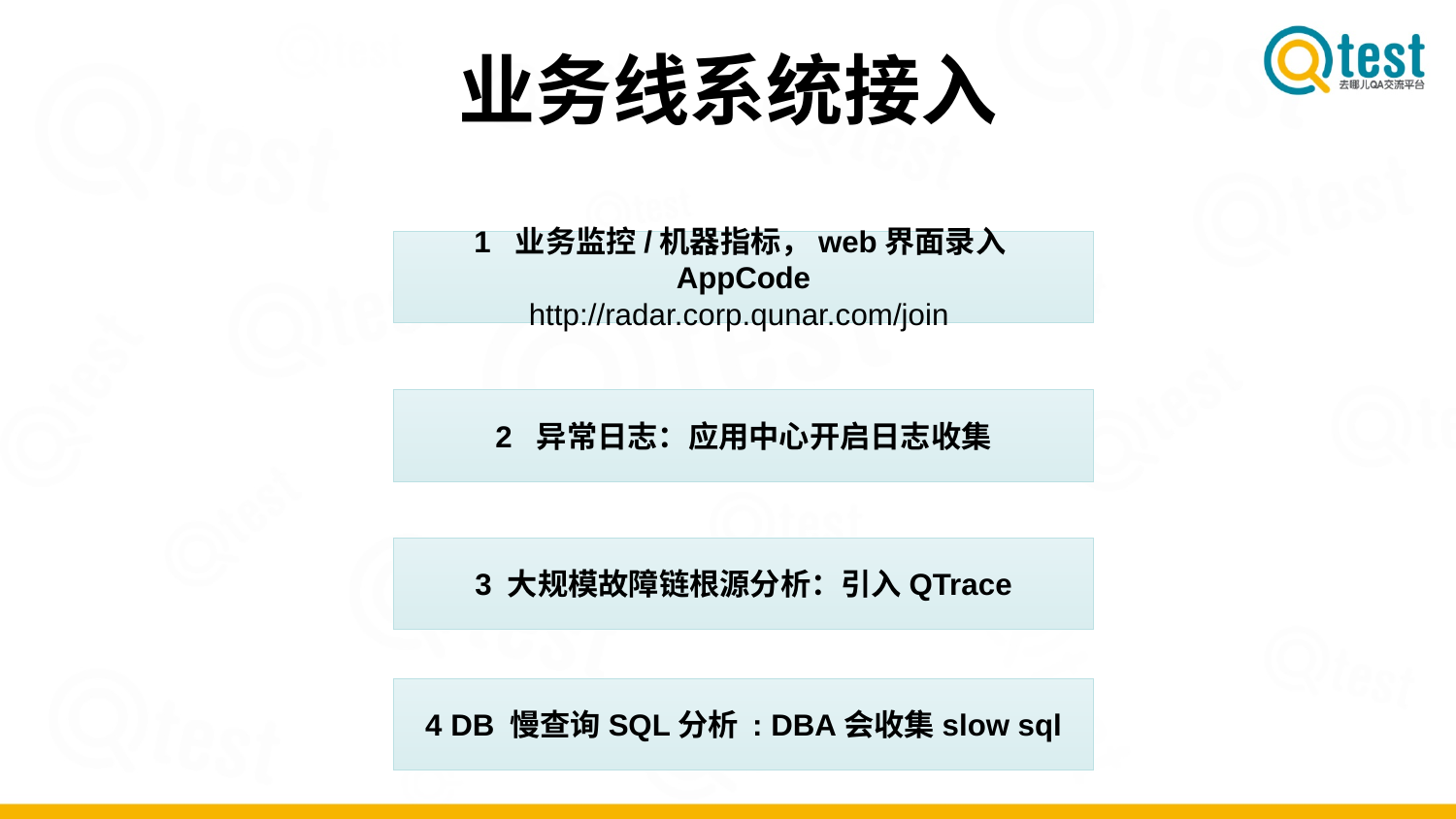

# 业务线系统接入
1  业务监控/机器指标，web界面录入AppCode
http://radar.corp.qunar.com/join
2  异常日志：应用中心开启日志收集
3 大规模故障链根源分析：引入QTrace
4 DB 慢查询SQL分析 : DBA会收集slow sql